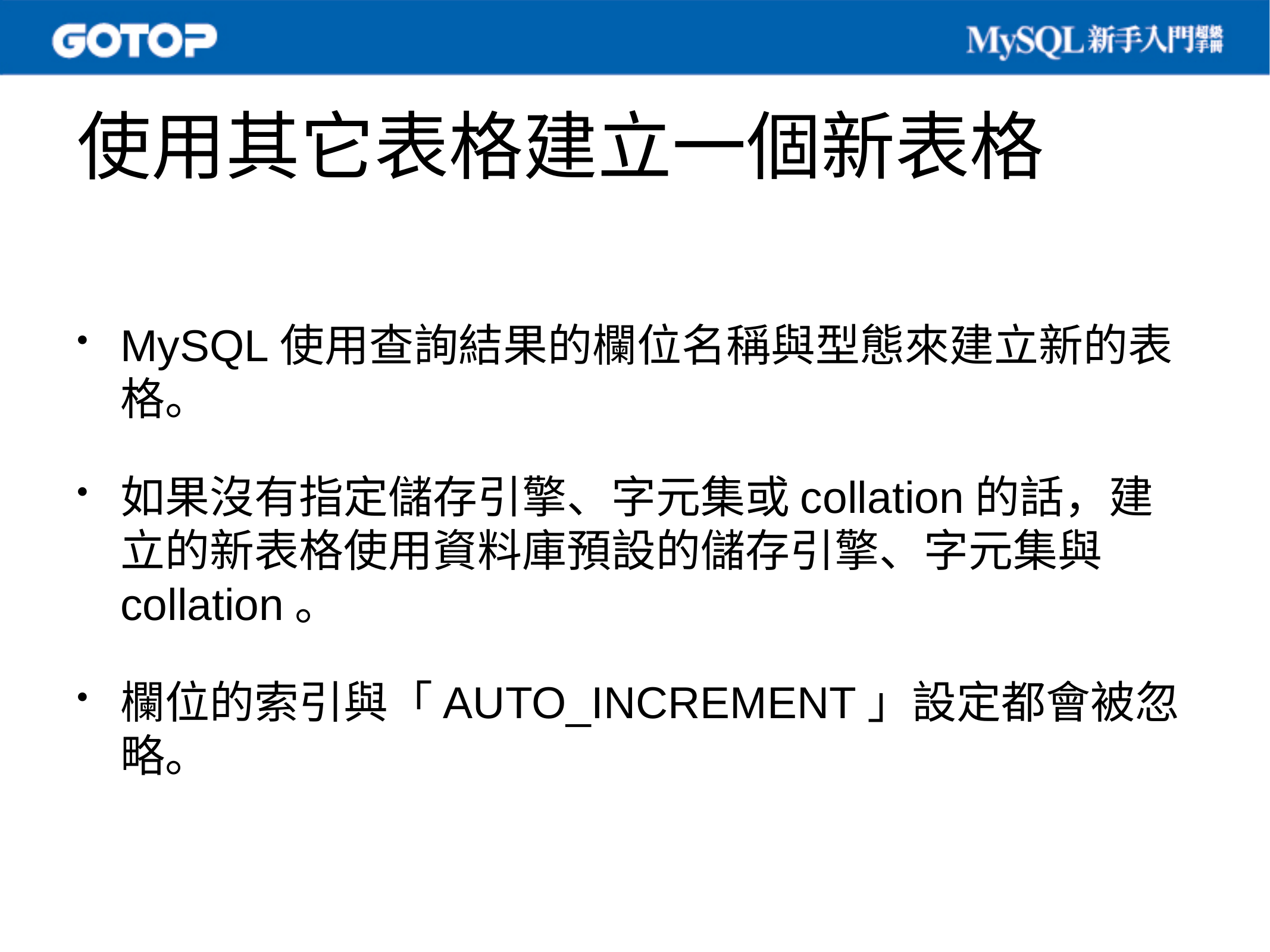

# 使用其它表格建立一個新表格
MySQL使用查詢結果的欄位名稱與型態來建立新的表格。
如果沒有指定儲存引擎、字元集或collation的話，建立的新表格使用資料庫預設的儲存引擎、字元集與collation。
欄位的索引與「AUTO_INCREMENT」設定都會被忽略。